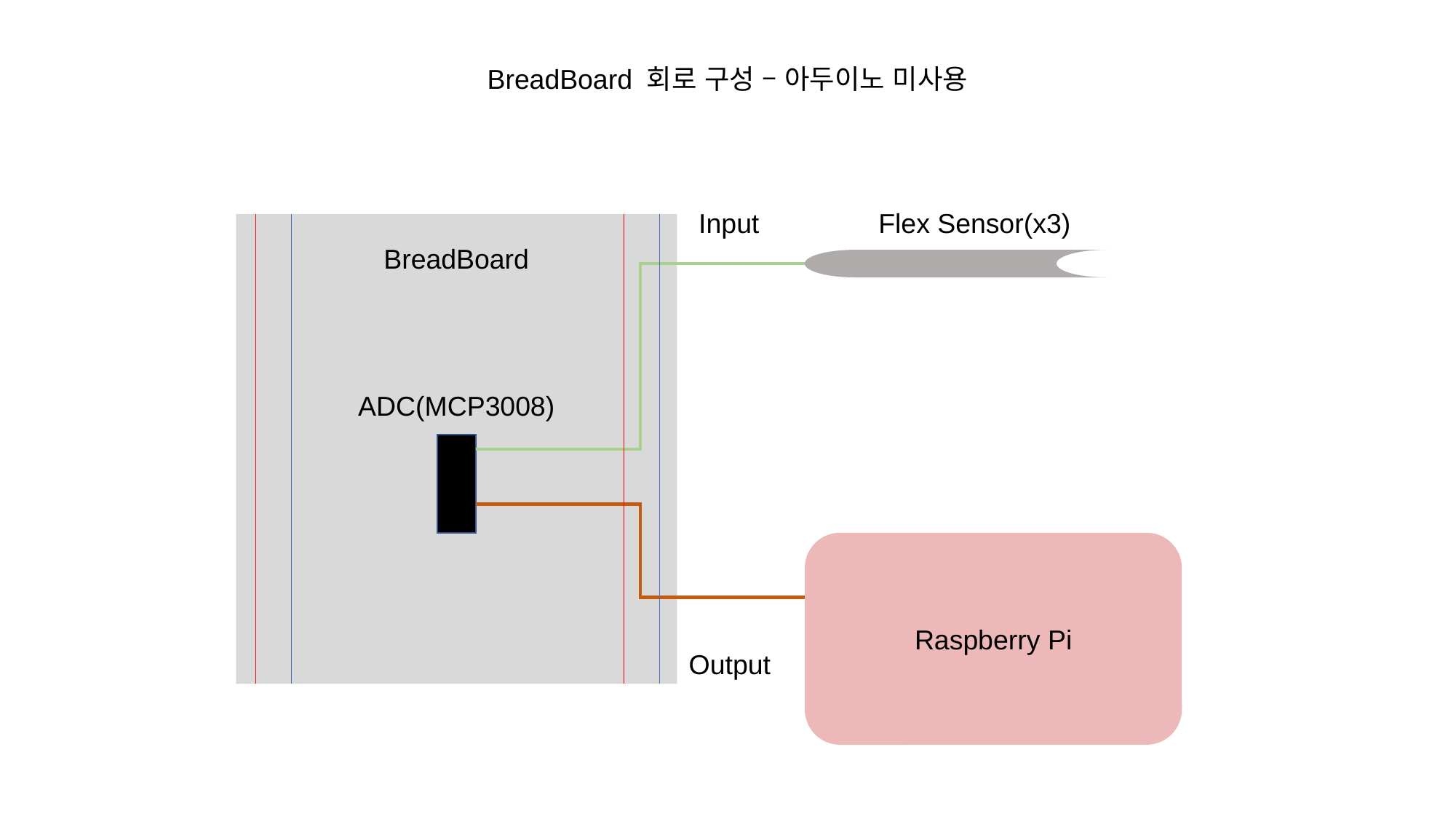

BreadBoard 회로 구성 – 아두이노 미사용
Input
Flex Sensor(x3)

BreadBoard

ADC(MCP3008)

Raspberry Pi
Output